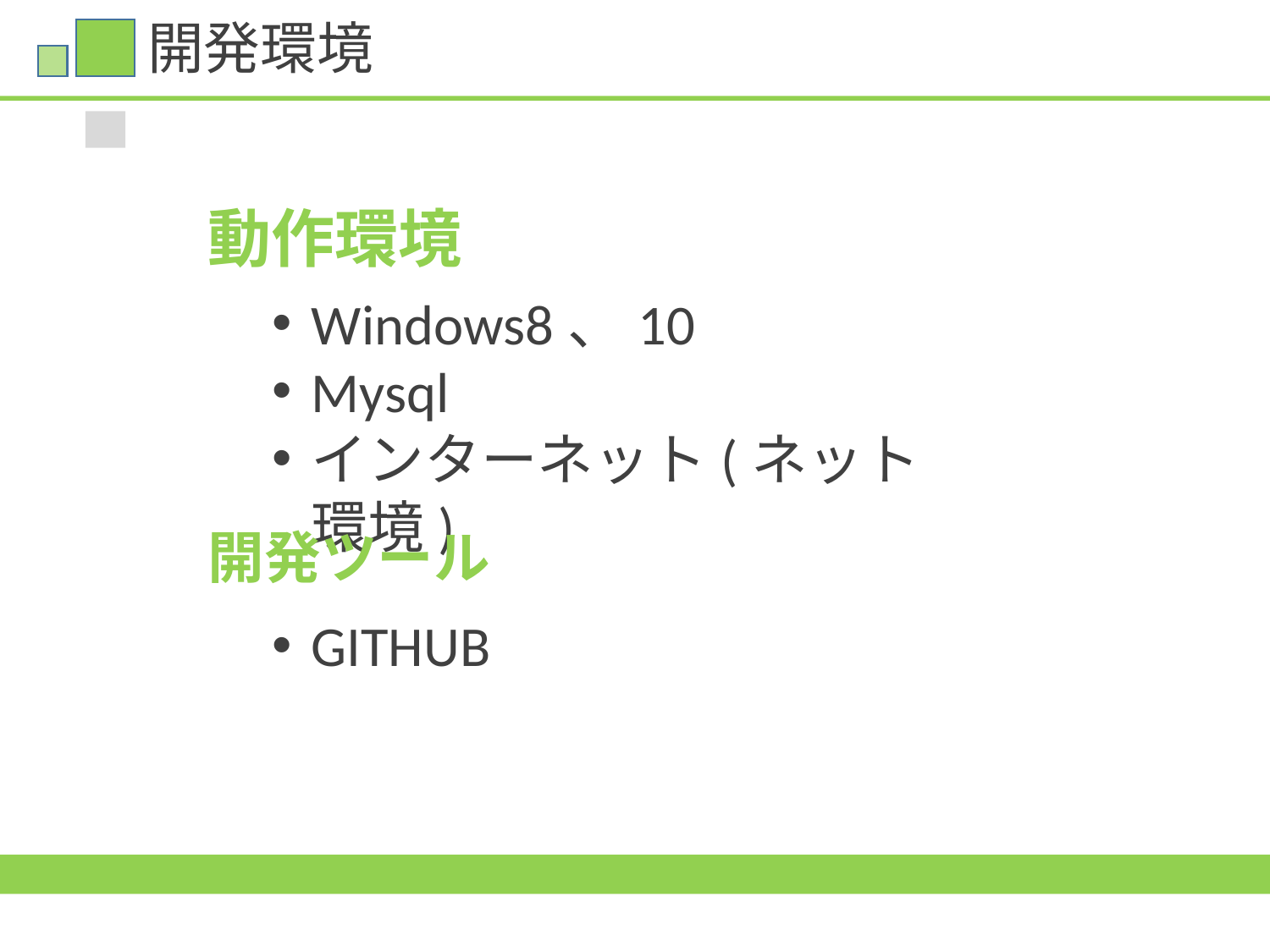

# 開発環境

動作環境
Windows8、10
Mysql
インターネット(ネット環境)

開発ツール
GITHUB